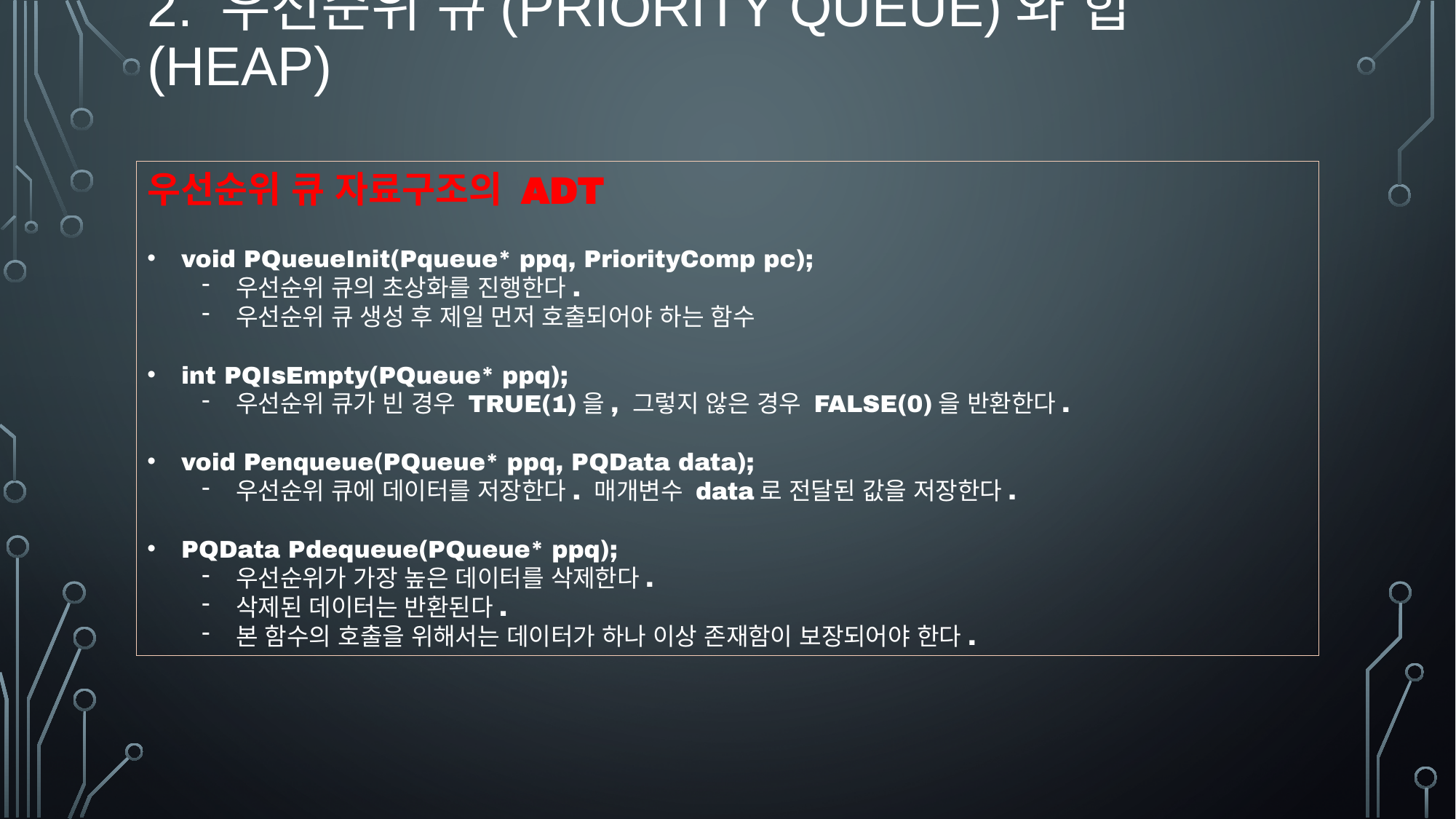

# 2. 우선순위 큐(priority queue)와 힙(heap)
우선순위 큐 자료구조의 ADT

void PQueueInit(Pqueue* ppq, PriorityComp pc);
우선순위 큐의 초상화를 진행한다.
우선순위 큐 생성 후 제일 먼저 호출되어야 하는 함수

int PQIsEmpty(PQueue* ppq);
우선순위 큐가 빈 경우 TRUE(1)을, 그렇지 않은 경우 FALSE(0)을 반환한다.

void Penqueue(PQueue* ppq, PQData data);
우선순위 큐에 데이터를 저장한다. 매개변수 data로 전달된 값을 저장한다.

PQData Pdequeue(PQueue* ppq);
우선순위가 가장 높은 데이터를 삭제한다.
삭제된 데이터는 반환된다.
본 함수의 호출을 위해서는 데이터가 하나 이상 존재함이 보장되어야 한다.